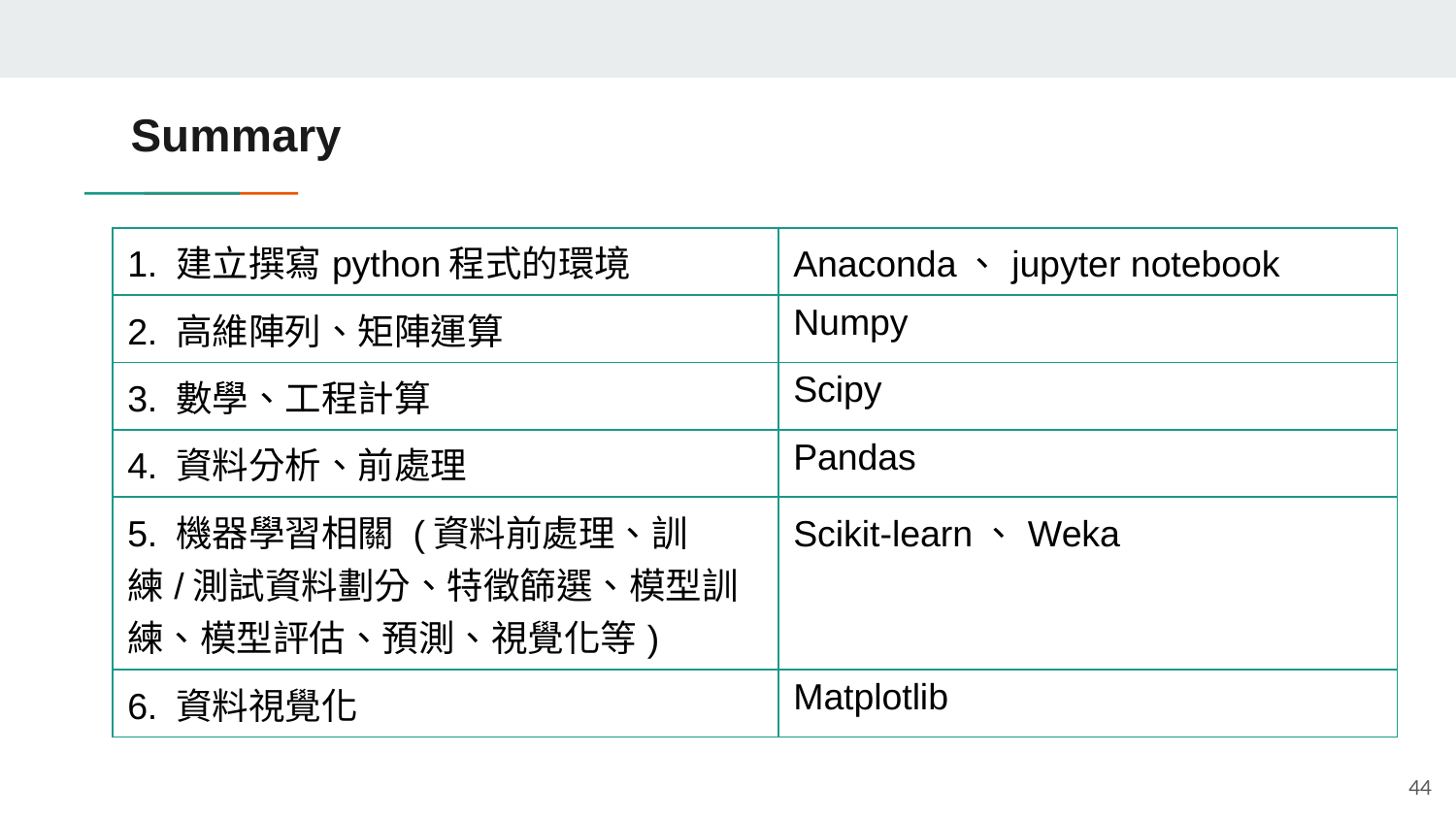

# Summary
| 1. 建立撰寫python程式的環境 | Anaconda、jupyter notebook |
| --- | --- |
| 2. 高維陣列、矩陣運算 | Numpy |
| 3. 數學、工程計算 | Scipy |
| 4. 資料分析、前處理 | Pandas |
| 5. 機器學習相關 (資料前處理、訓練/測試資料劃分、特徵篩選、模型訓練、模型評估、預測、視覺化等) | Scikit-learn、Weka |
| 6. 資料視覺化 | Matplotlib |
44